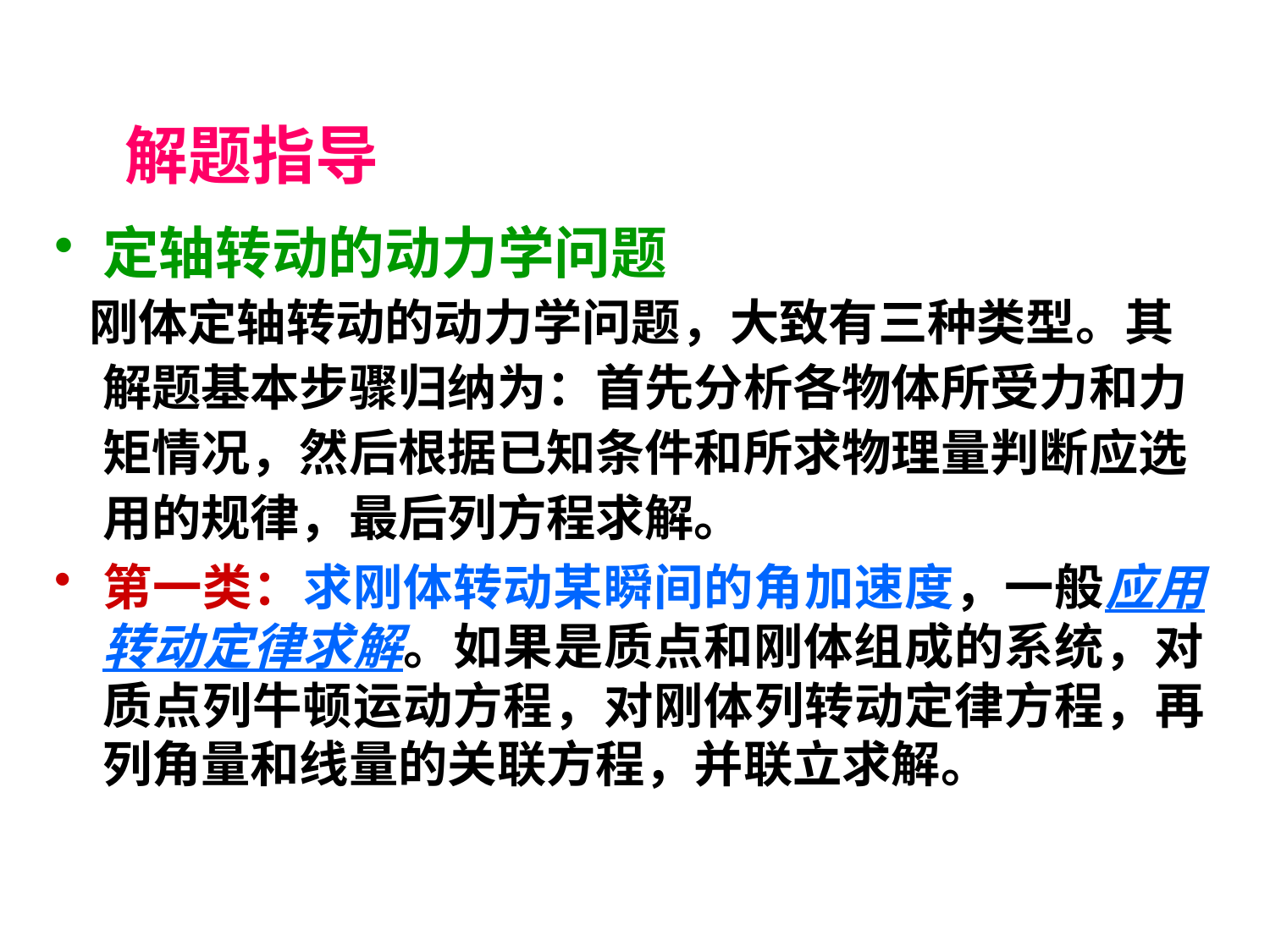

解题指导
定轴转动的动力学问题
  刚体定轴转动的动力学问题，大致有三种类型。其解题基本步骤归纳为：首先分析各物体所受力和力矩情况，然后根据已知条件和所求物理量判断应选用的规律，最后列方程求解。
第一类：求刚体转动某瞬间的角加速度，一般应用转动定律求解。如果是质点和刚体组成的系统，对质点列牛顿运动方程，对刚体列转动定律方程，再列角量和线量的关联方程，并联立求解。